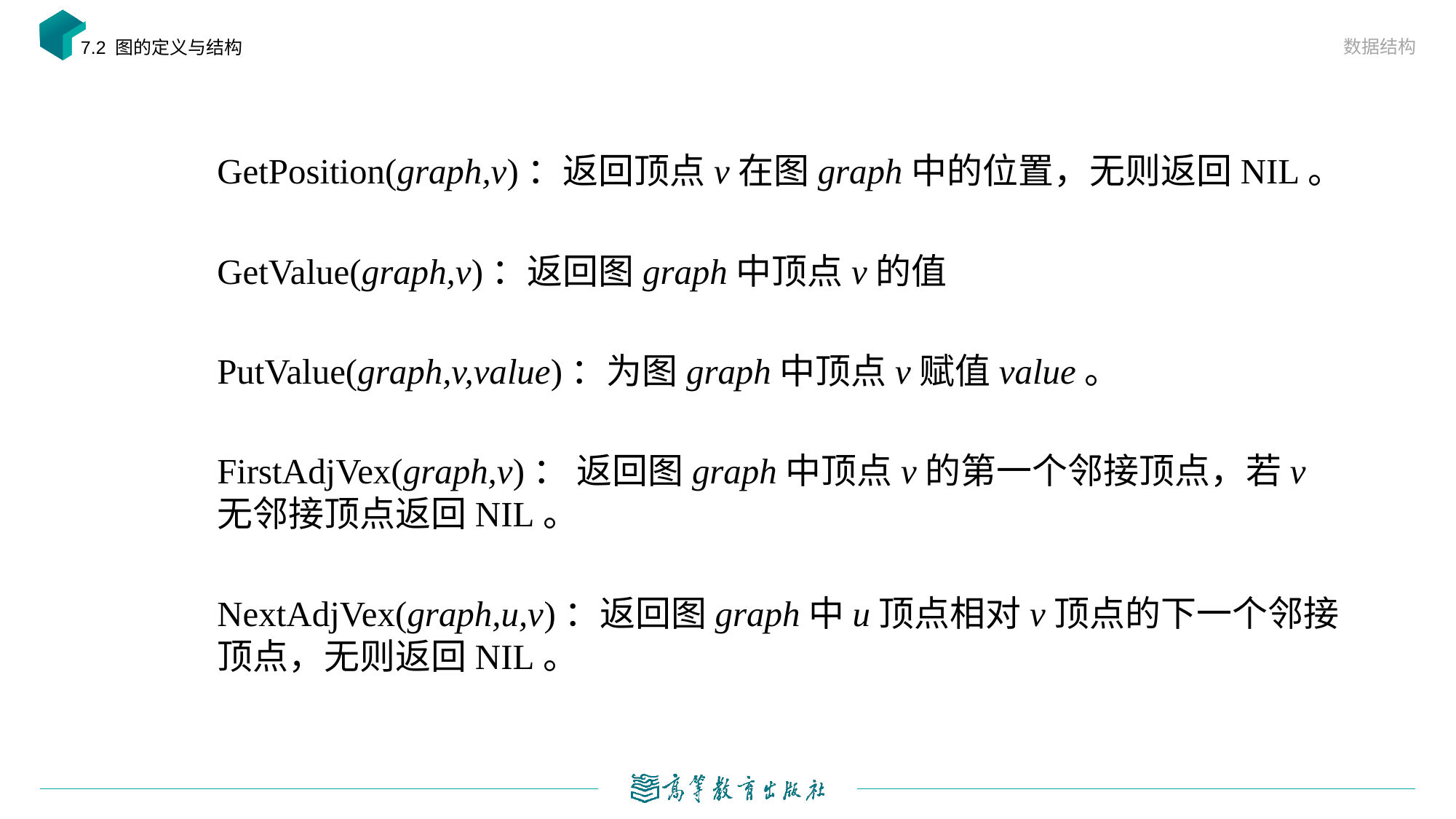

数据结构
7.2 图的定义与结构
GetPosition(graph,v)：返回顶点v在图graph中的位置，无则返回NIL。

GetValue(graph,v)：返回图graph中顶点v的值

PutValue(graph,v,value)：为图graph中顶点v赋值value。

FirstAdjVex(graph,v)： 返回图graph中顶点v的第一个邻接顶点，若v无邻接顶点返回NIL。

NextAdjVex(graph,u,v)：返回图graph中u顶点相对v顶点的下一个邻接顶点，无则返回NIL。